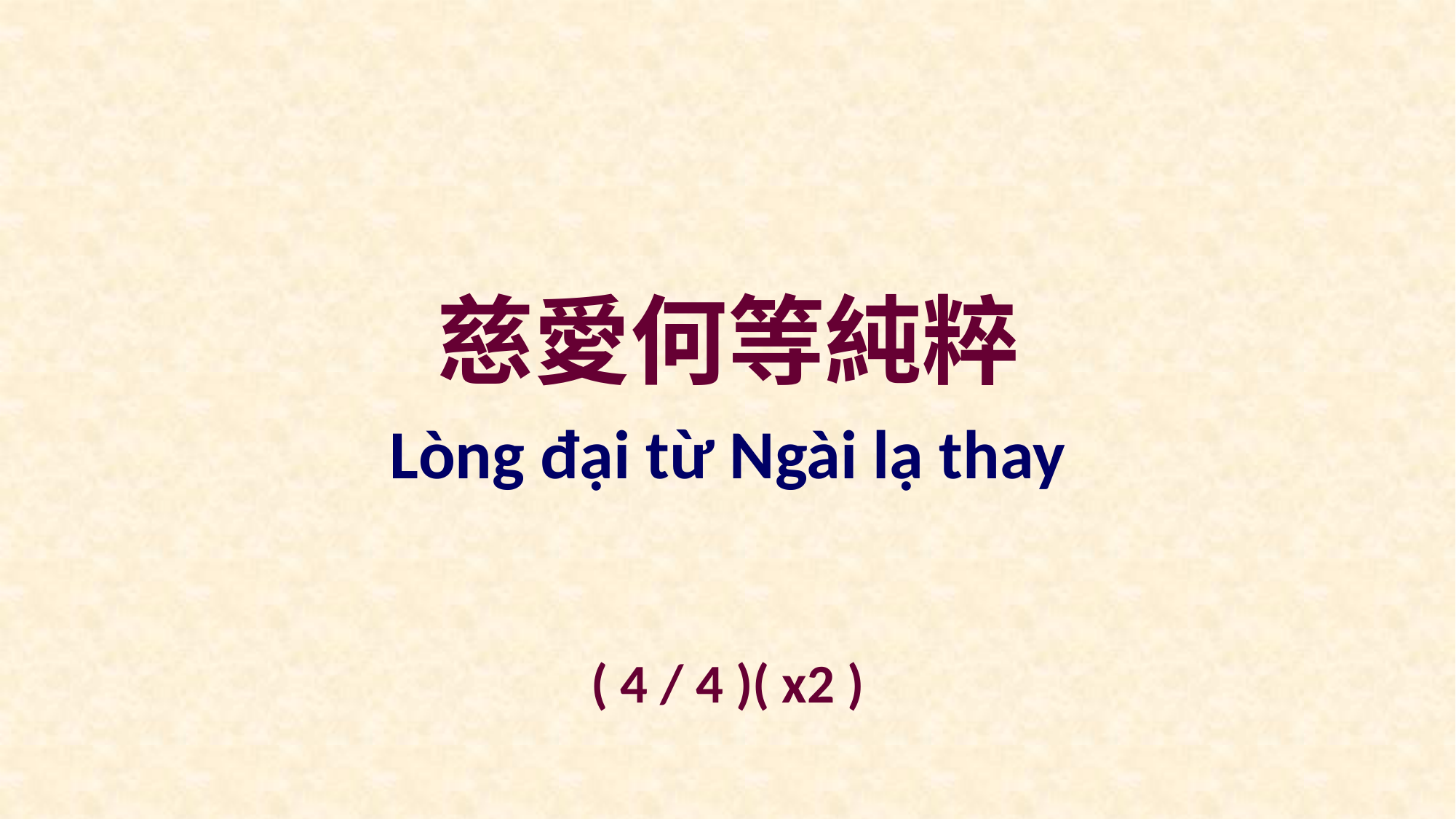

慈愛何等純粹
Lòng đại từ Ngài lạ thay
( 4 / 4 )( x2 )